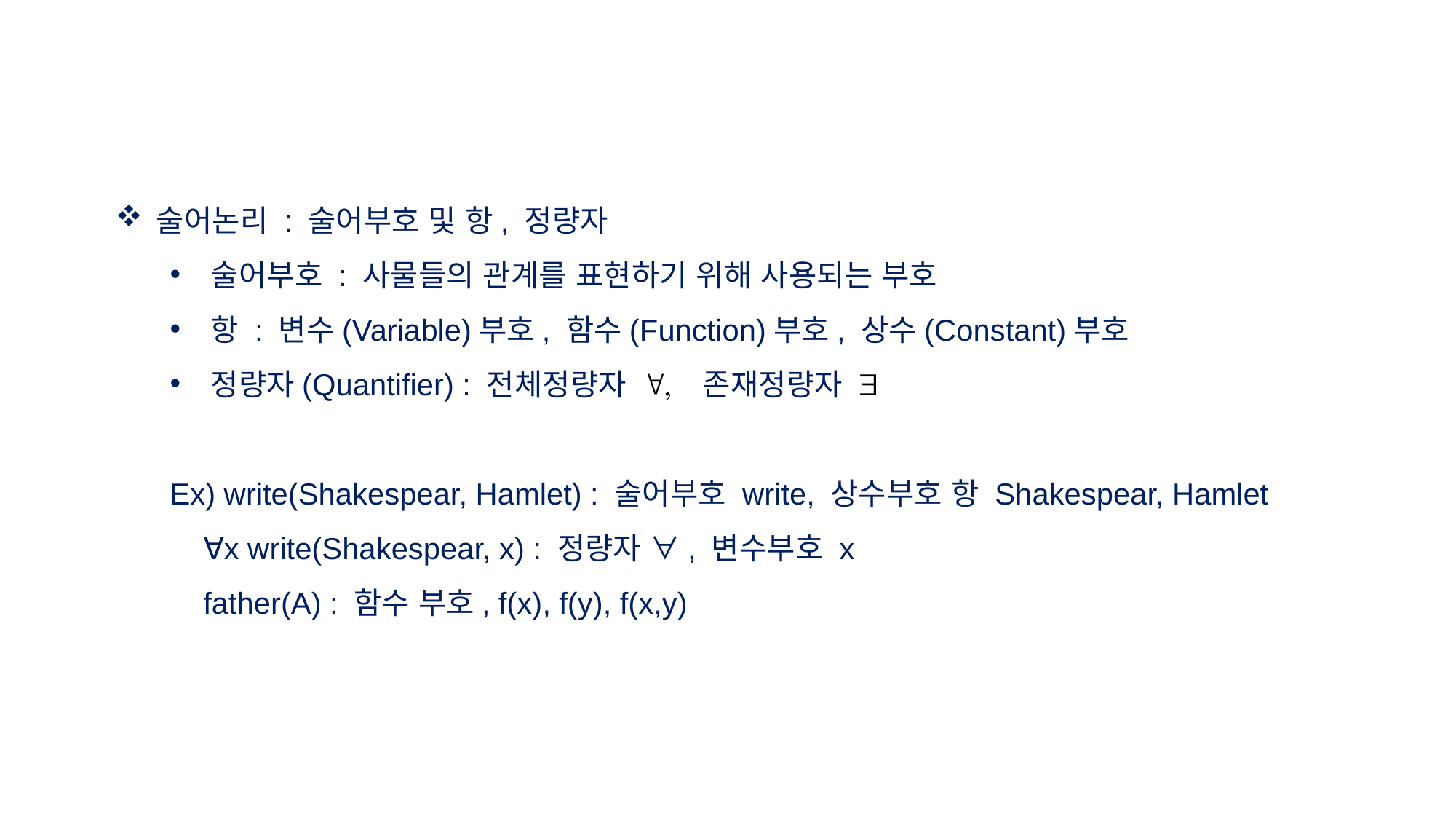

술어논리 : 술어부호 및 항, 정량자
술어부호 : 사물들의 관계를 표현하기 위해 사용되는 부호
항 : 변수(Variable)부호, 함수(Function)부호, 상수(Constant)부호
정량자(Quantifier) : 전체정량자 ∀,  존재정량자 ∃

Ex) write(Shakespear, Hamlet) : 술어부호 write, 상수부호 항 Shakespear, Hamlet
    ∀x write(Shakespear, x) : 정량자 ∀, 변수부호 x
    father(A) : 함수 부호, f(x), f(y), f(x,y)